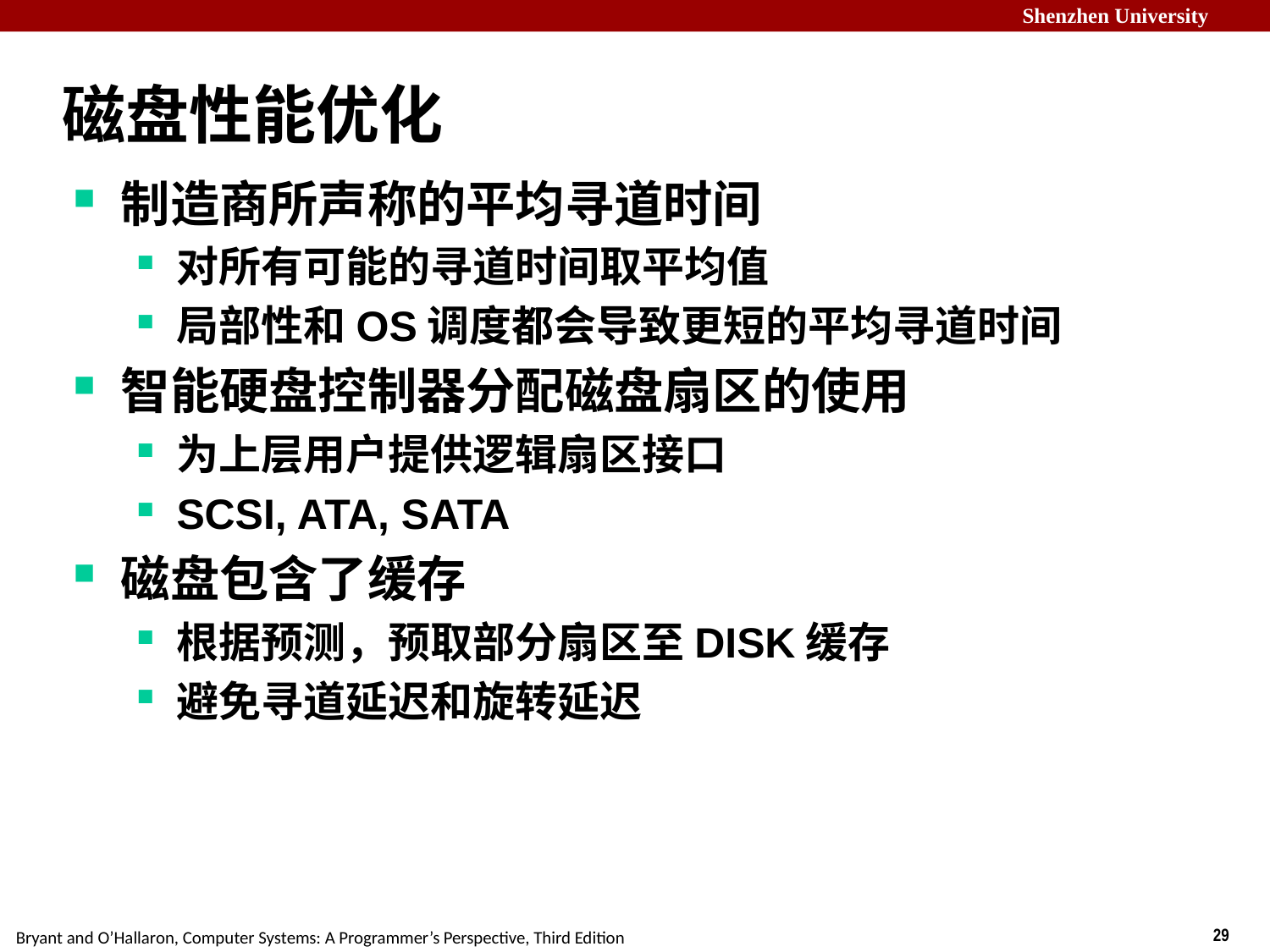

# 磁盘性能优化
制造商所声称的平均寻道时间
对所有可能的寻道时间取平均值
局部性和OS调度都会导致更短的平均寻道时间
智能硬盘控制器分配磁盘扇区的使用
为上层用户提供逻辑扇区接口
SCSI, ATA, SATA
磁盘包含了缓存
根据预测，预取部分扇区至DISK缓存
避免寻道延迟和旋转延迟